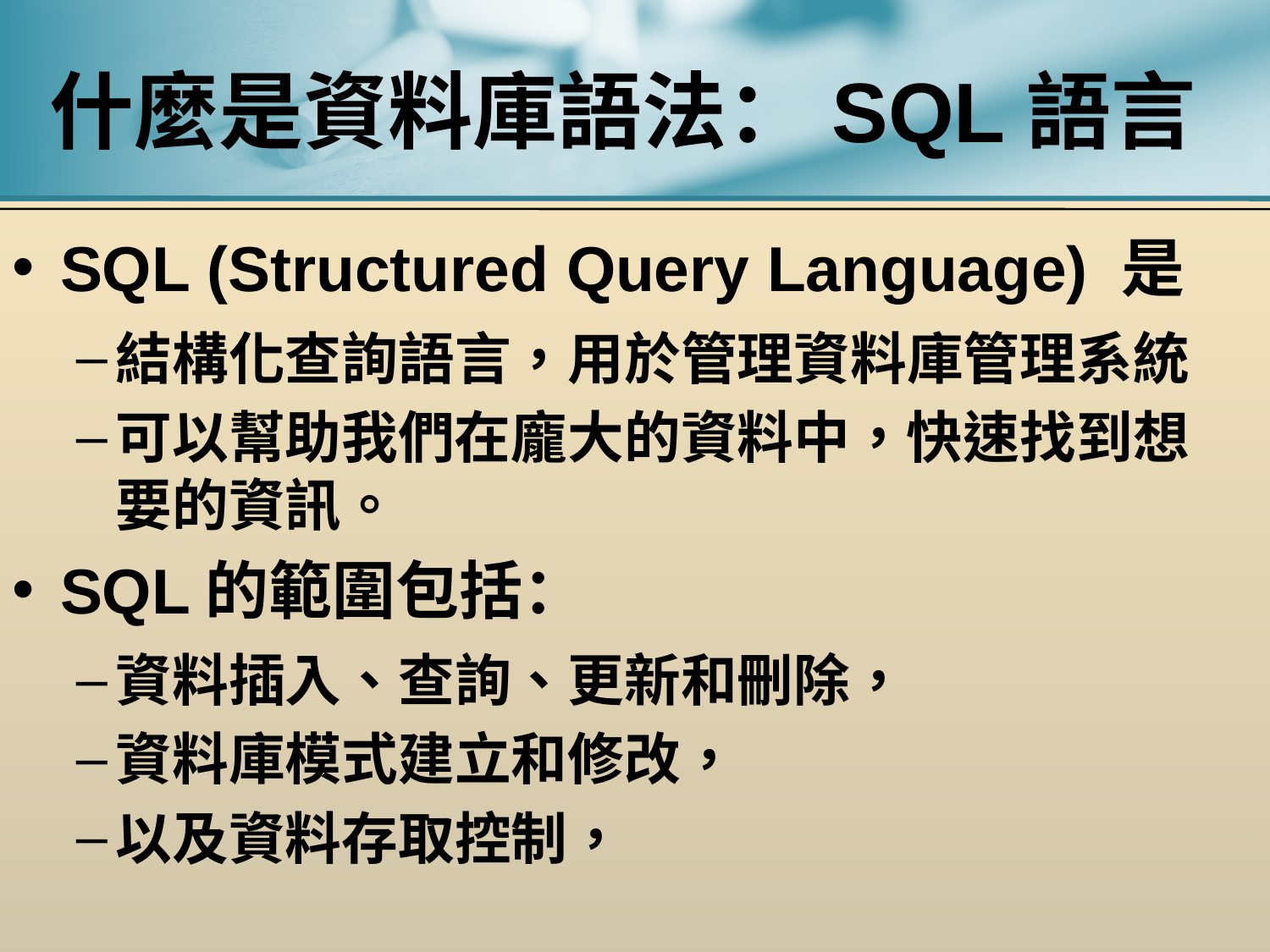

# 什麼是資料庫語法：SQL語言
SQL (Structured Query Language) 是
結構化查詢語言，用於管理資料庫管理系統
可以幫助我們在龐大的資料中，快速找到想要的資訊。
SQL的範圍包括：
資料插入、查詢、更新和刪除，
資料庫模式建立和修改，
以及資料存取控制，